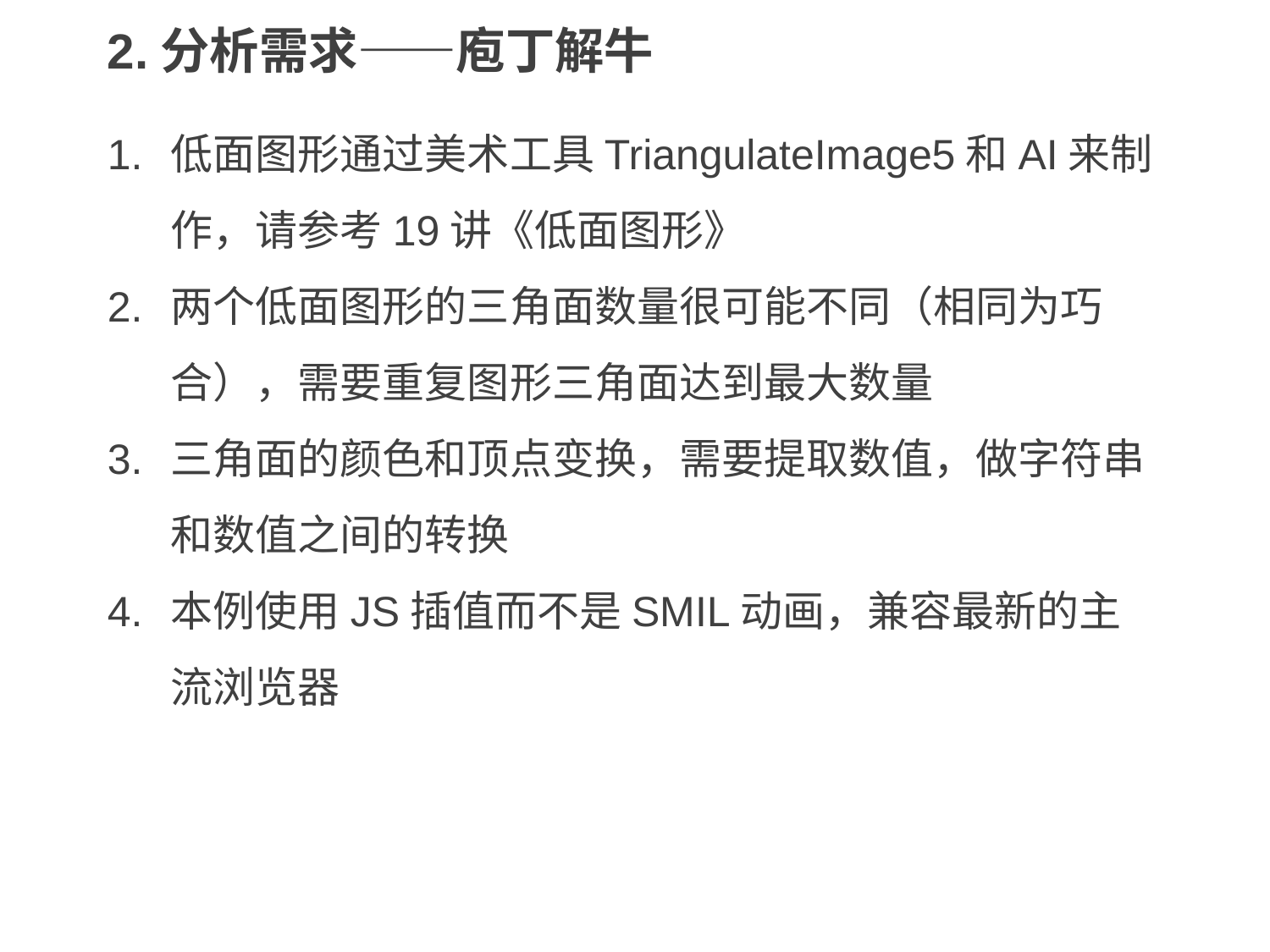

2.分析需求——庖丁解牛
低面图形通过美术工具TriangulateImage5和AI来制作，请参考19讲《低面图形》
两个低面图形的三角面数量很可能不同（相同为巧合），需要重复图形三角面达到最大数量
三角面的颜色和顶点变换，需要提取数值，做字符串和数值之间的转换
本例使用JS插值而不是SMIL动画，兼容最新的主流浏览器